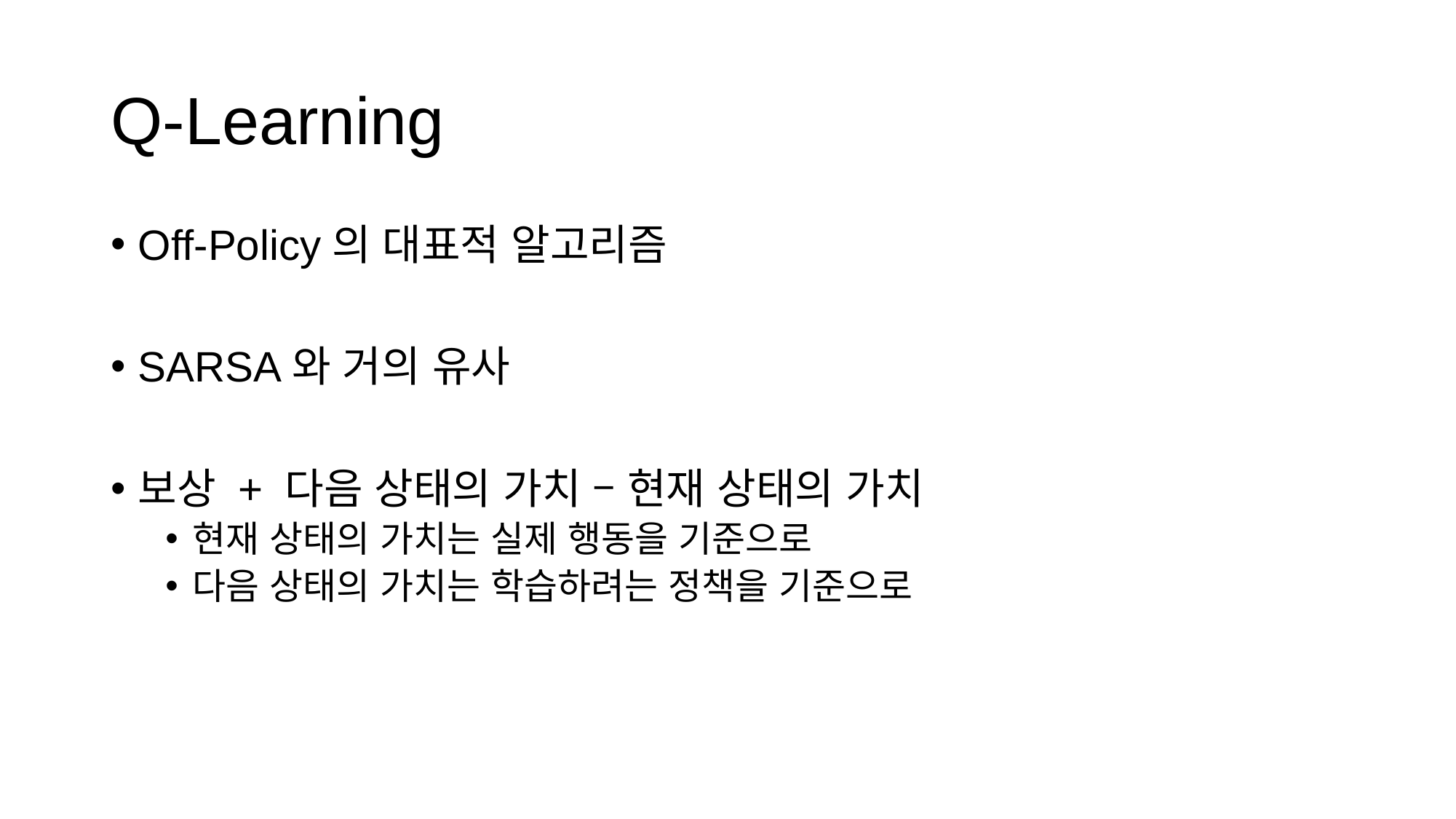

# Q-Learning
Off-Policy의 대표적 알고리즘

SARSA와 거의 유사

보상 + 다음 상태의 가치 – 현재 상태의 가치
현재 상태의 가치는 실제 행동을 기준으로
다음 상태의 가치는 학습하려는 정책을 기준으로